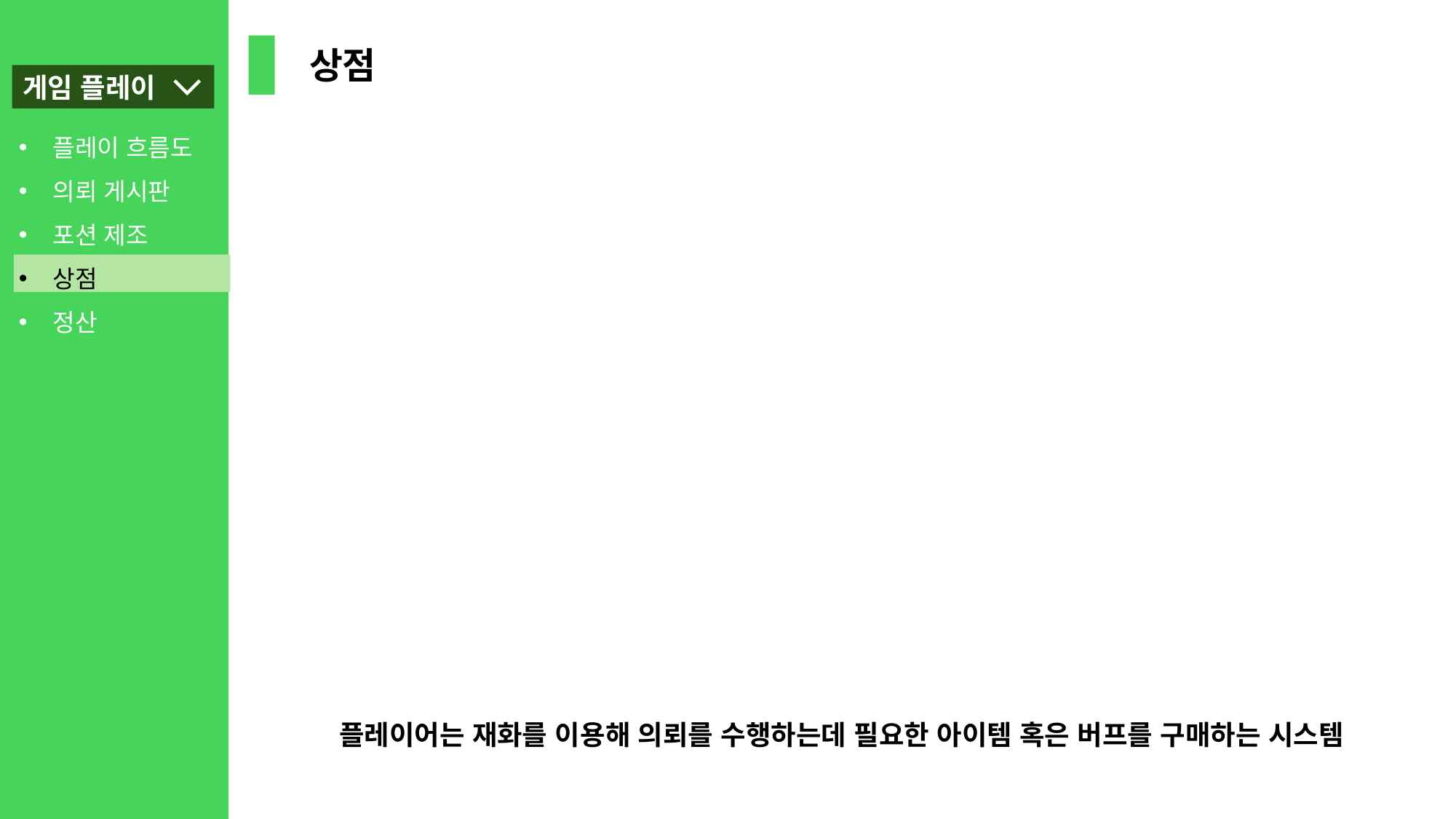

상점
게임 플레이

플레이 흐름도
의뢰 게시판
포션 제조
상점
정산

플레이어는 재화를 이용해 의뢰를 수행하는데 필요한 아이템 혹은 버프를 구매하는 시스템